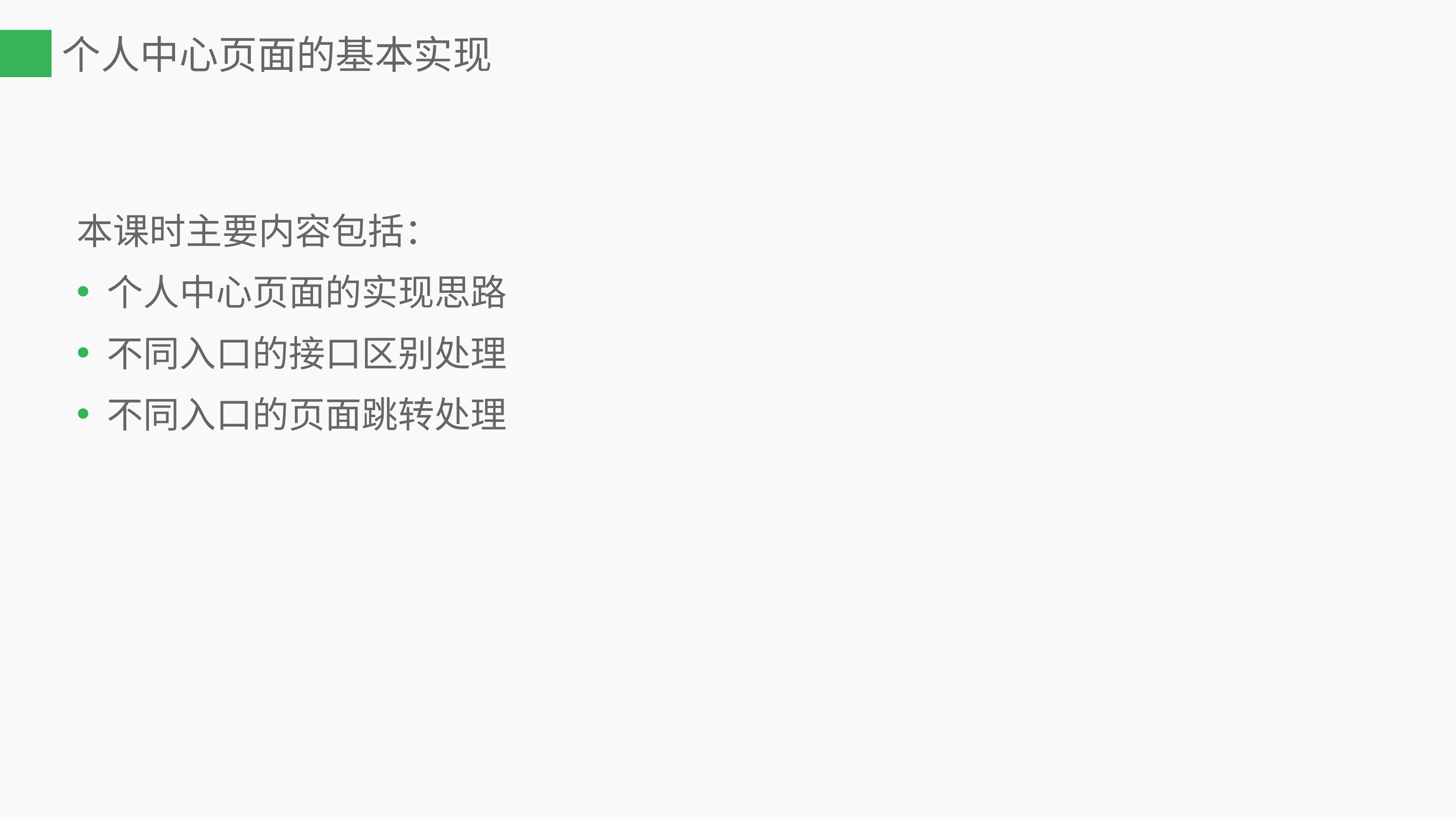

# 个人中心页面的基本实现
本课时主要内容包括：
个人中心页面的实现思路
不同入口的接口区别处理
不同入口的页面跳转处理